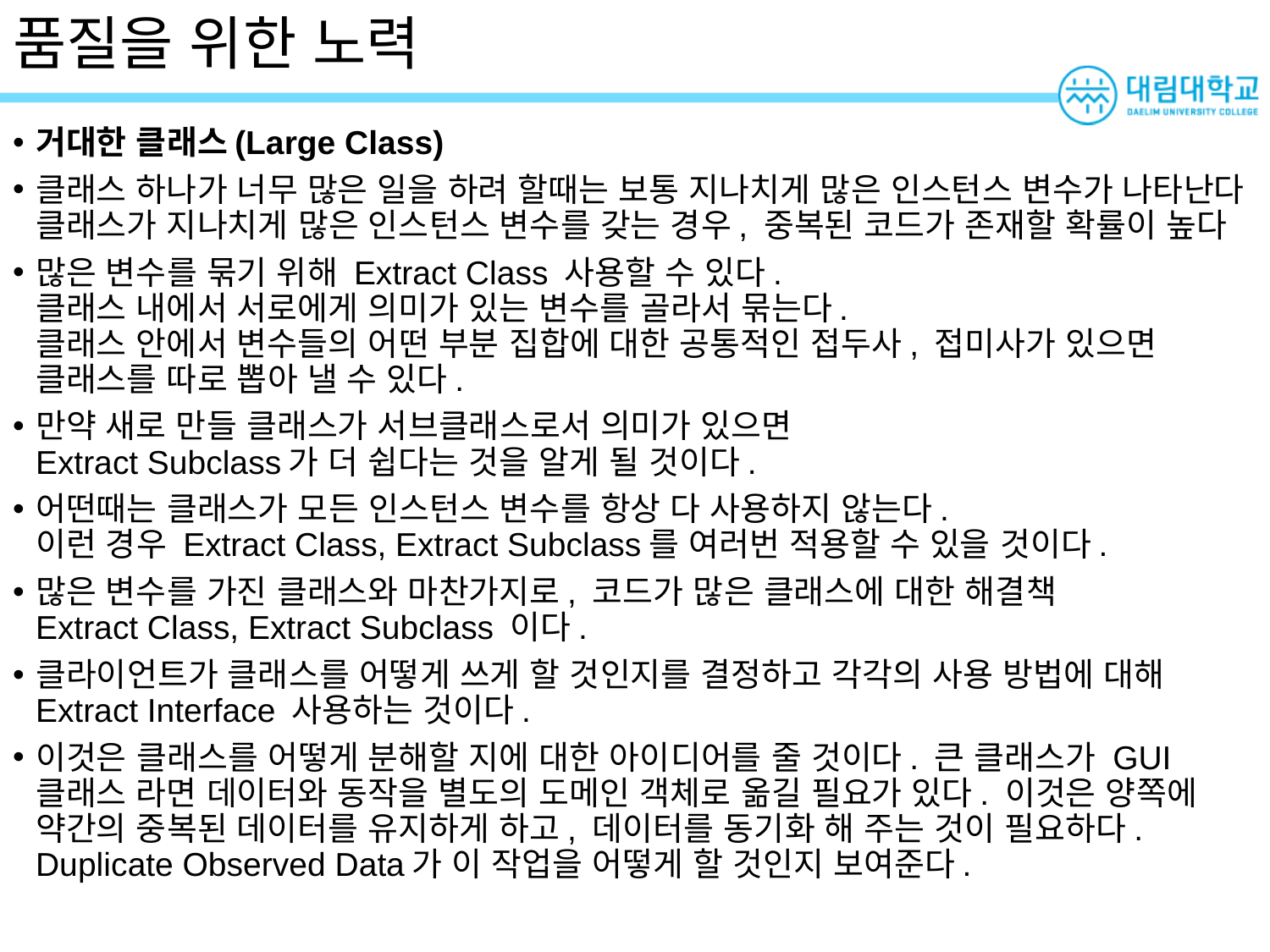

# 품질을 위한 노력
거대한 클래스(Large Class)
클래스 하나가 너무 많은 일을 하려 할때는 보통 지나치게 많은 인스턴스 변수가 나타난다 클래스가 지나치게 많은 인스턴스 변수를 갖는 경우, 중복된 코드가 존재할 확률이 높다
많은 변수를 묶기 위해 Extract Class 사용할 수 있다.
클래스 내에서 서로에게 의미가 있는 변수를 골라서 묶는다.
클래스 안에서 변수들의 어떤 부분 집합에 대한 공통적인 접두사, 접미사가 있으면 클래스를 따로 뽑아 낼 수 있다.
만약 새로 만들 클래스가 서브클래스로서 의미가 있으면 
Extract Subclass가 더 쉽다는 것을 알게 될 것이다.
어떤때는 클래스가 모든 인스턴스 변수를 항상 다 사용하지 않는다.
이런 경우 Extract Class, Extract Subclass를 여러번 적용할 수 있을 것이다.
많은 변수를 가진 클래스와 마찬가지로, 코드가 많은 클래스에 대한 해결책
Extract Class, Extract Subclass 이다.
클라이언트가 클래스를 어떻게 쓰게 할 것인지를 결정하고 각각의 사용 방법에 대해
Extract Interface 사용하는 것이다.
이것은 클래스를 어떻게 분해할 지에 대한 아이디어를 줄 것이다. 큰 클래스가 GUI클래스 라면 데이터와 동작을 별도의 도메인 객체로 옮길 필요가 있다. 이것은 양쪽에 약간의 중복된 데이터를 유지하게 하고, 데이터를 동기화 해 주는 것이 필요하다.
Duplicate Observed Data가 이 작업을 어떻게 할 것인지 보여준다.